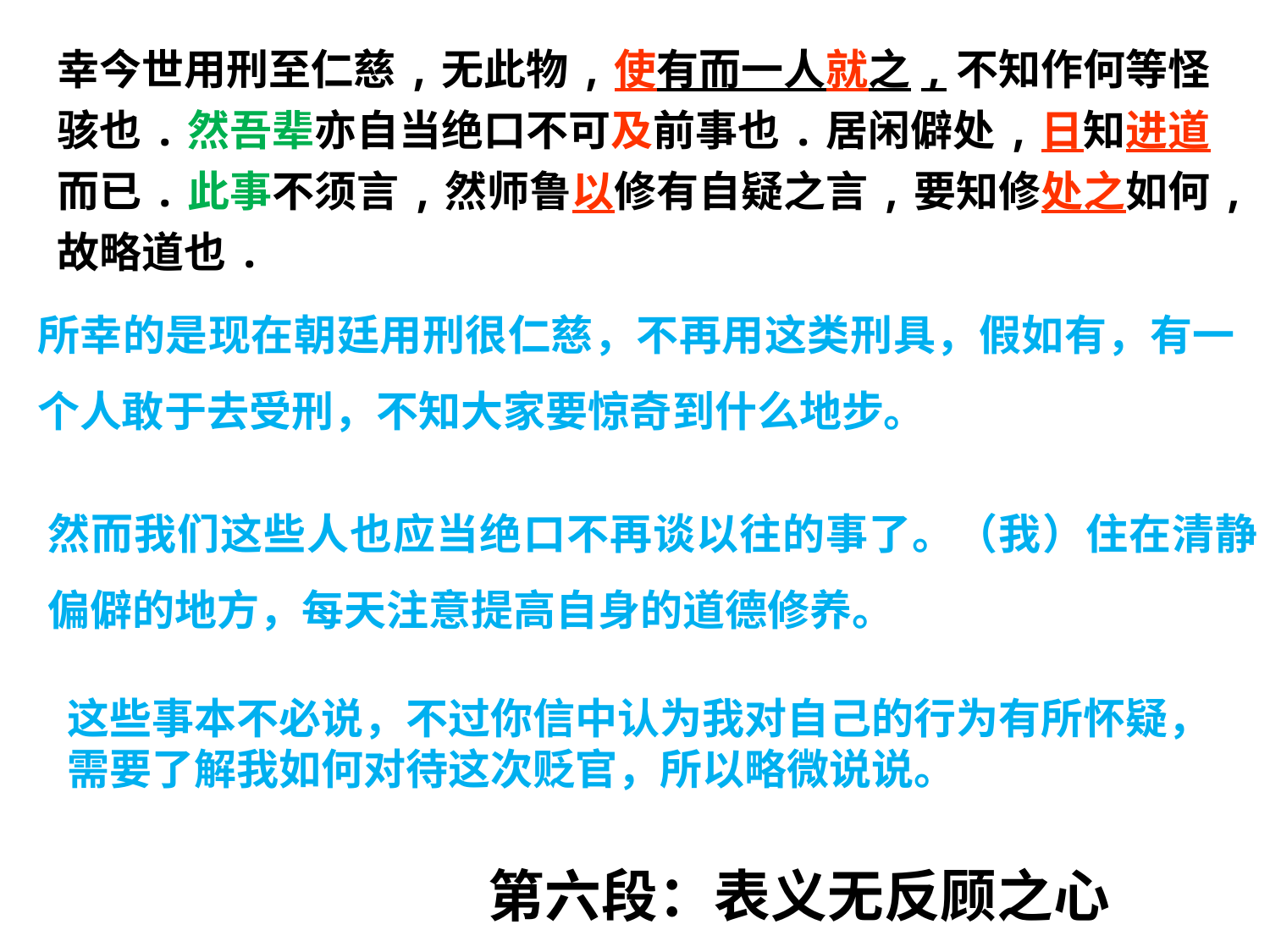

幸今世用刑至仁慈,无此物,使有而一人就之,不知作何等怪骇也.然吾辈亦自当绝口不可及前事也.居闲僻处,日知进道而已.此事不须言,然师鲁以修有自疑之言,要知修处之如何,故略道也.
所幸的是现在朝廷用刑很仁慈，不再用这类刑具，假如有，有一个人敢于去受刑，不知大家要惊奇到什么地步。
然而我们这些人也应当绝口不再谈以往的事了。（我）住在清静偏僻的地方，每天注意提高自身的道德修养。
这些事本不必说，不过你信中认为我对自己的行为有所怀疑，需要了解我如何对待这次贬官，所以略微说说。
第六段：表义无反顾之心